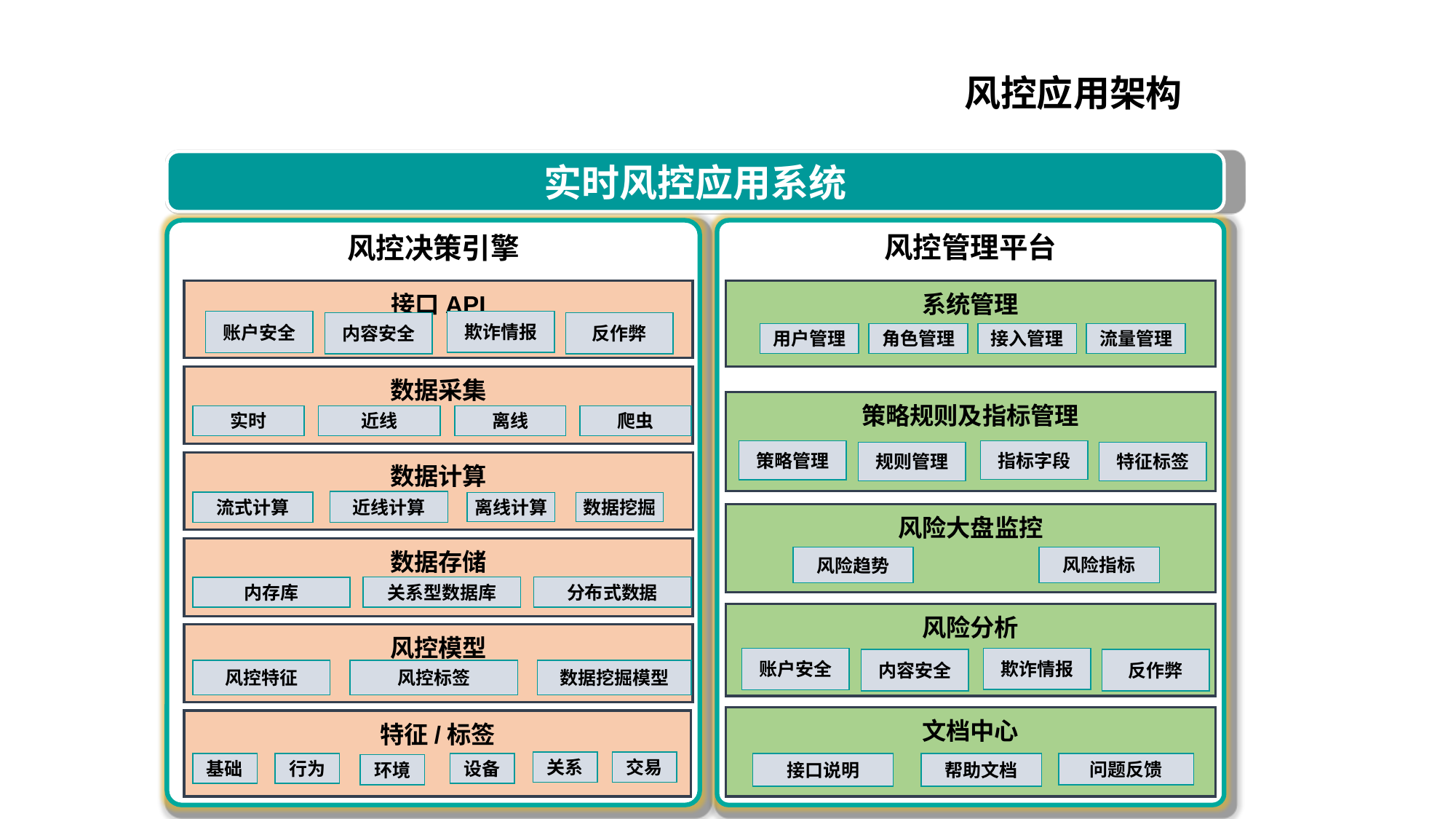

风控应用架构
实时风控应用系统
风控决策引擎
风控管理平台
接口API
系统管理
欺诈情报
账户安全
内容安全
反作弊
用户管理
角色管理
接入管理
流量管理
数据采集
策略规则及指标管理
实时
近线
离线
爬虫
指标字段
策略管理
规则管理
特征标签
数据计算
近线计算
流式计算
离线计算
数据挖掘
风险大盘监控
数据存储
风险指标
风险趋势
关系型数据库
分布式数据
内存库
风险分析
风控模型
欺诈情报
账户安全
内容安全
反作弊
风控特征
风控标签
数据挖掘模型
文档中心
特征/标签
关系
交易
接口说明
帮助文档
问题反馈
基础
行为
设备
环境
6